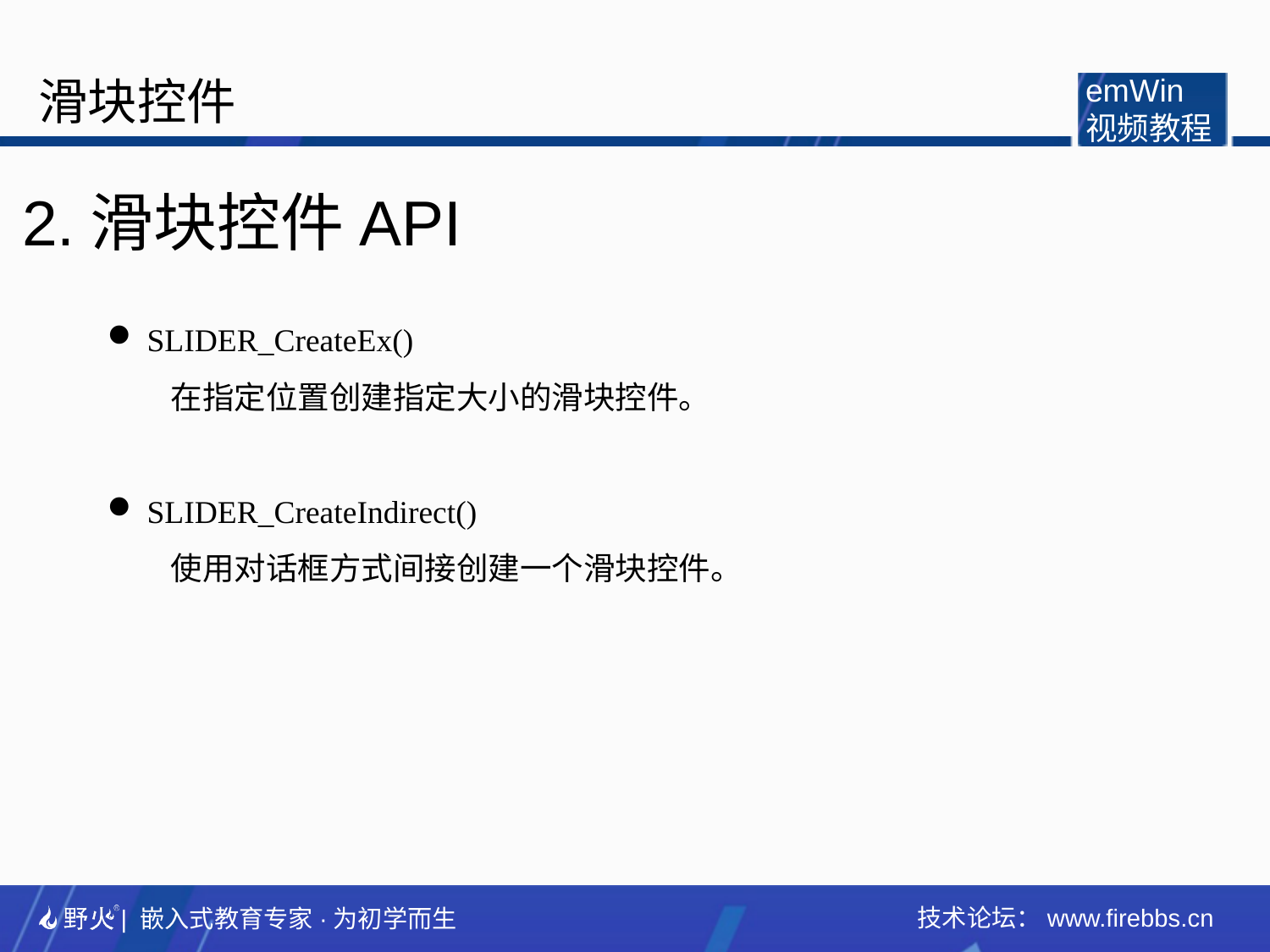

滑块控件
emWin
视频教程
2.滑块控件API
SLIDER_CreateEx()
在指定位置创建指定大小的滑块控件。

SLIDER_CreateIndirect()
使用对话框方式间接创建一个滑块控件。